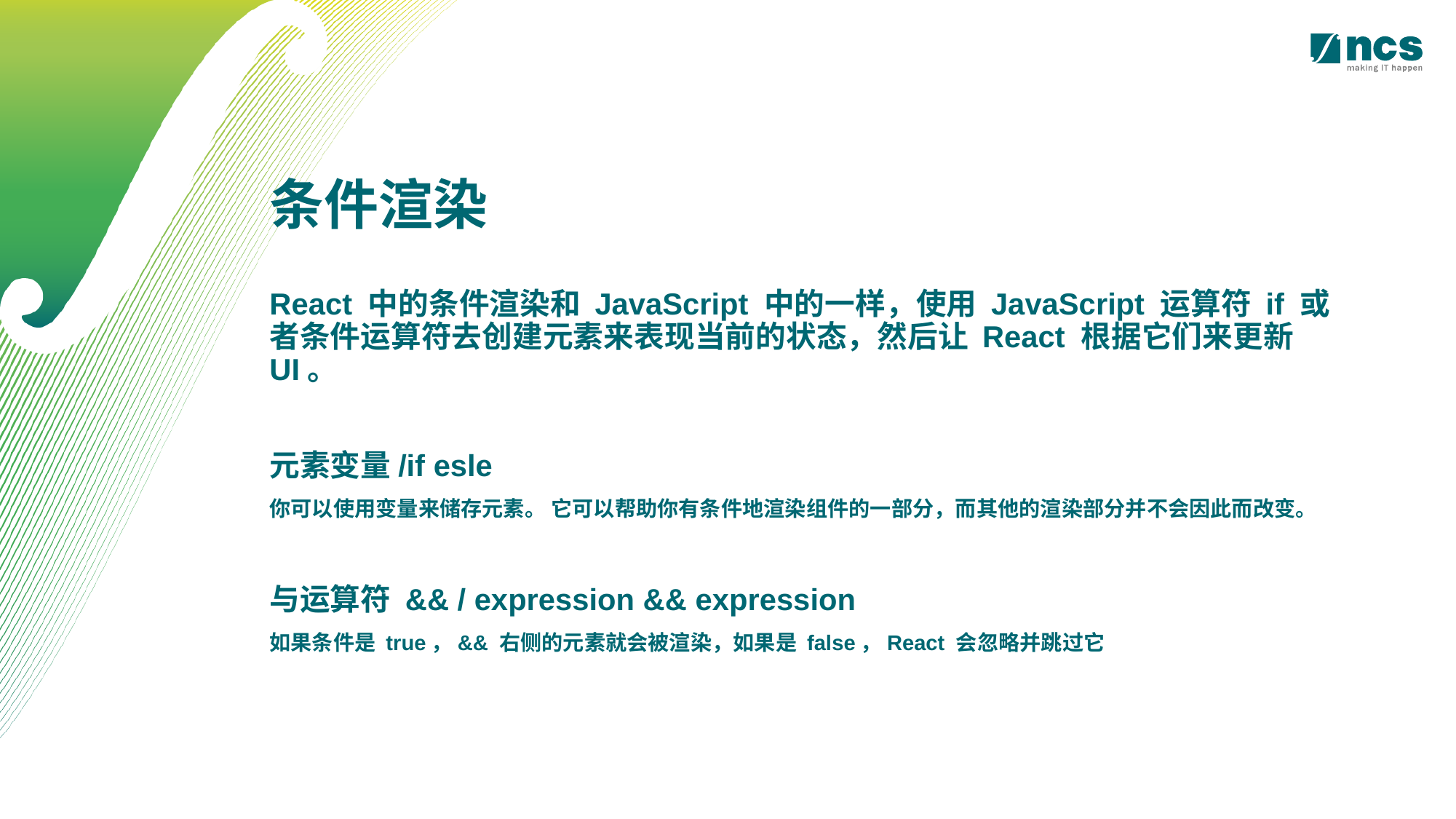

条件渲染
React 中的条件渲染和 JavaScript 中的一样，使用 JavaScript 运算符 if 或者条件运算符去创建元素来表现当前的状态，然后让 React 根据它们来更新 UI。

元素变量/if esle
你可以使用变量来储存元素。 它可以帮助你有条件地渲染组件的一部分，而其他的渲染部分并不会因此而改变。

与运算符 && / expression && expression
如果条件是 true，&& 右侧的元素就会被渲染，如果是 false，React 会忽略并跳过它